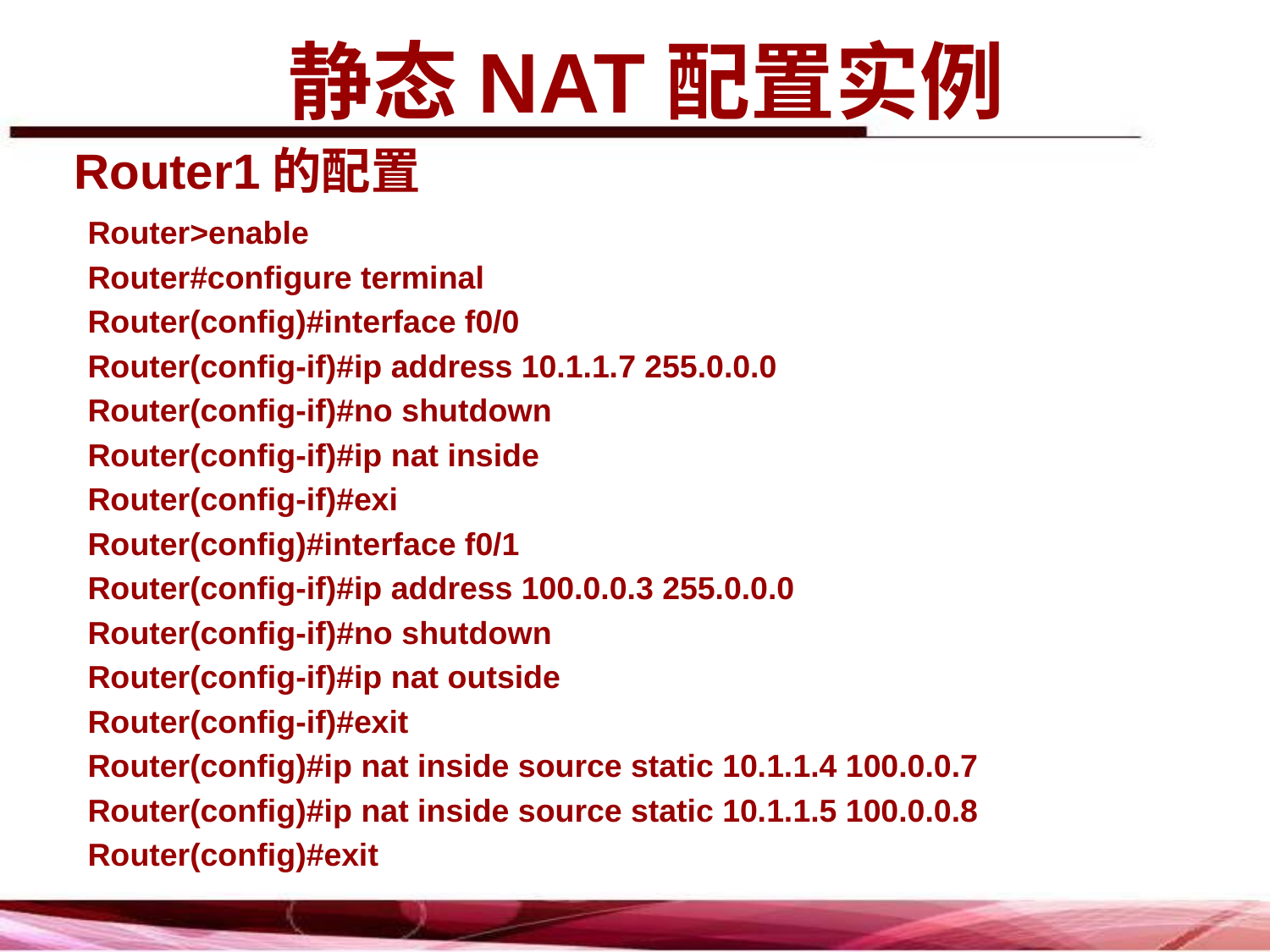

# 静态NAT配置实例
Router1的配置
Router>enable
Router#configure terminal
Router(config)#interface f0/0
Router(config-if)#ip address 10.1.1.7 255.0.0.0
Router(config-if)#no shutdown
Router(config-if)#ip nat inside
Router(config-if)#exi
Router(config)#interface f0/1
Router(config-if)#ip address 100.0.0.3 255.0.0.0
Router(config-if)#no shutdown
Router(config-if)#ip nat outside
Router(config-if)#exit
Router(config)#ip nat inside source static 10.1.1.4 100.0.0.7
Router(config)#ip nat inside source static 10.1.1.5 100.0.0.8
Router(config)#exit